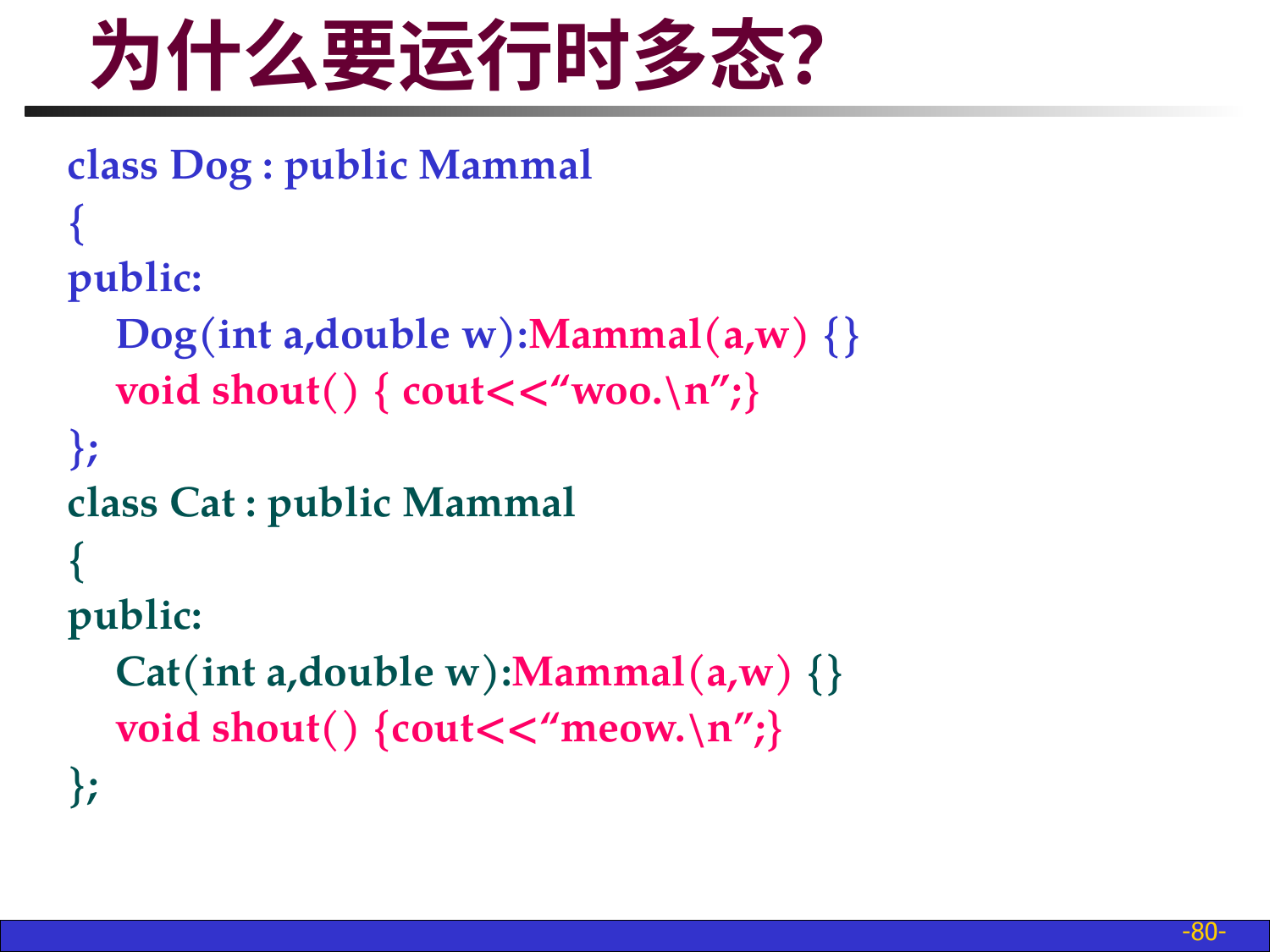

# 为什么要运行时多态？
class Dog : public Mammal
{
public:
	Dog(int a,double w):Mammal(a,w) {}
	void shout() { cout<<“woo.\n”;}
};
class Cat : public Mammal
{
public:
	Cat(int a,double w):Mammal(a,w) {}
	void shout() {cout<<“meow.\n”;}
};
-80-